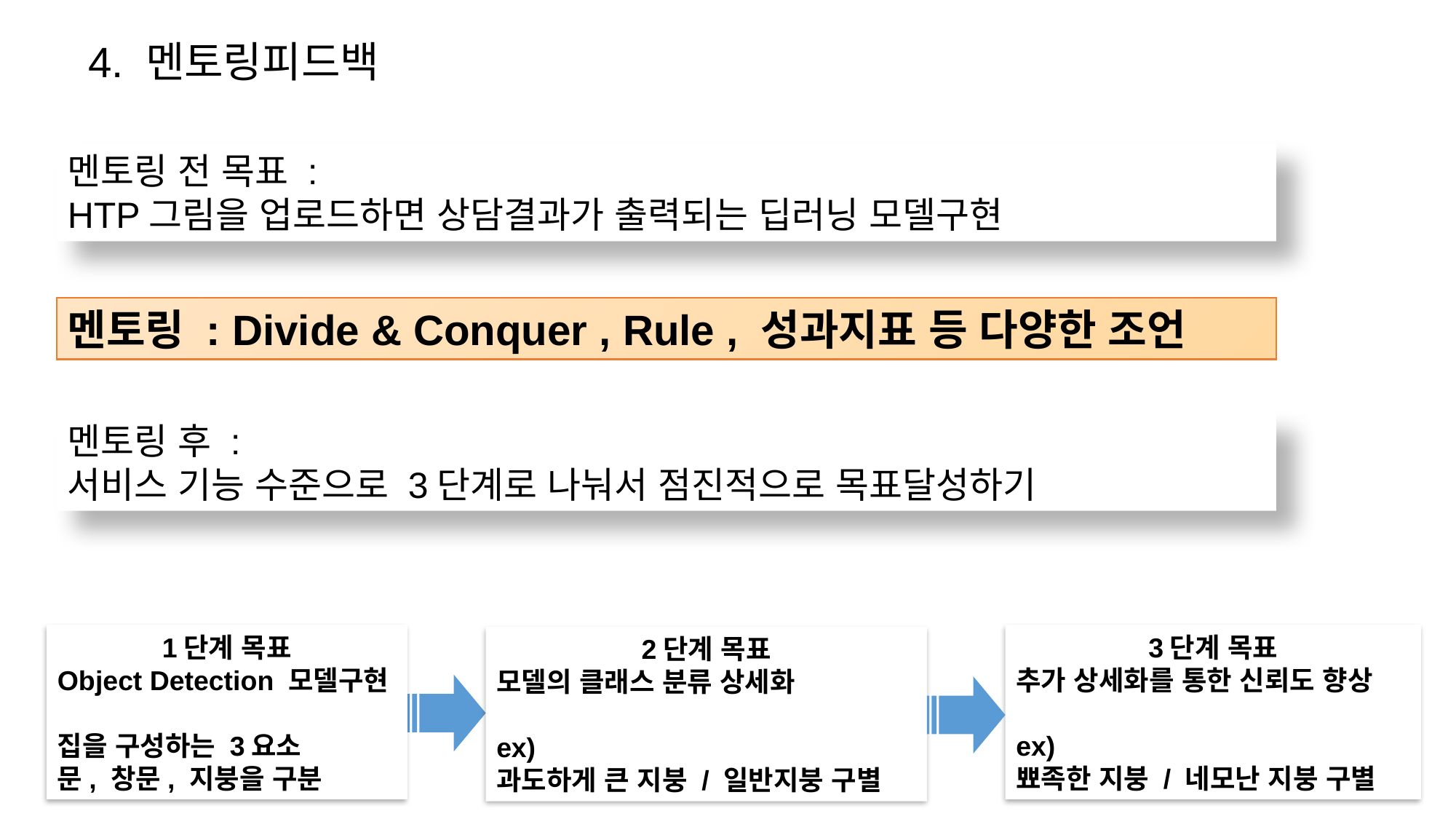

4. 멘토링피드백
멘토링 전 목표 :
HTP그림을 업로드하면 상담결과가 출력되는 딥러닝 모델구현
멘토링 : Divide & Conquer , Rule , 성과지표 등 다양한 조언
멘토링 후 :
서비스 기능 수준으로 3단계로 나눠서 점진적으로 목표달성하기
1단계 목표
Object Detection 모델구현

집을 구성하는 3요소
문, 창문, 지붕을 구분
3단계 목표
추가 상세화를 통한 신뢰도 향상

ex)
뾰족한 지붕 / 네모난 지붕 구별
2단계 목표
모델의 클래스 분류 상세화

ex)
과도하게 큰 지붕 / 일반지붕 구별